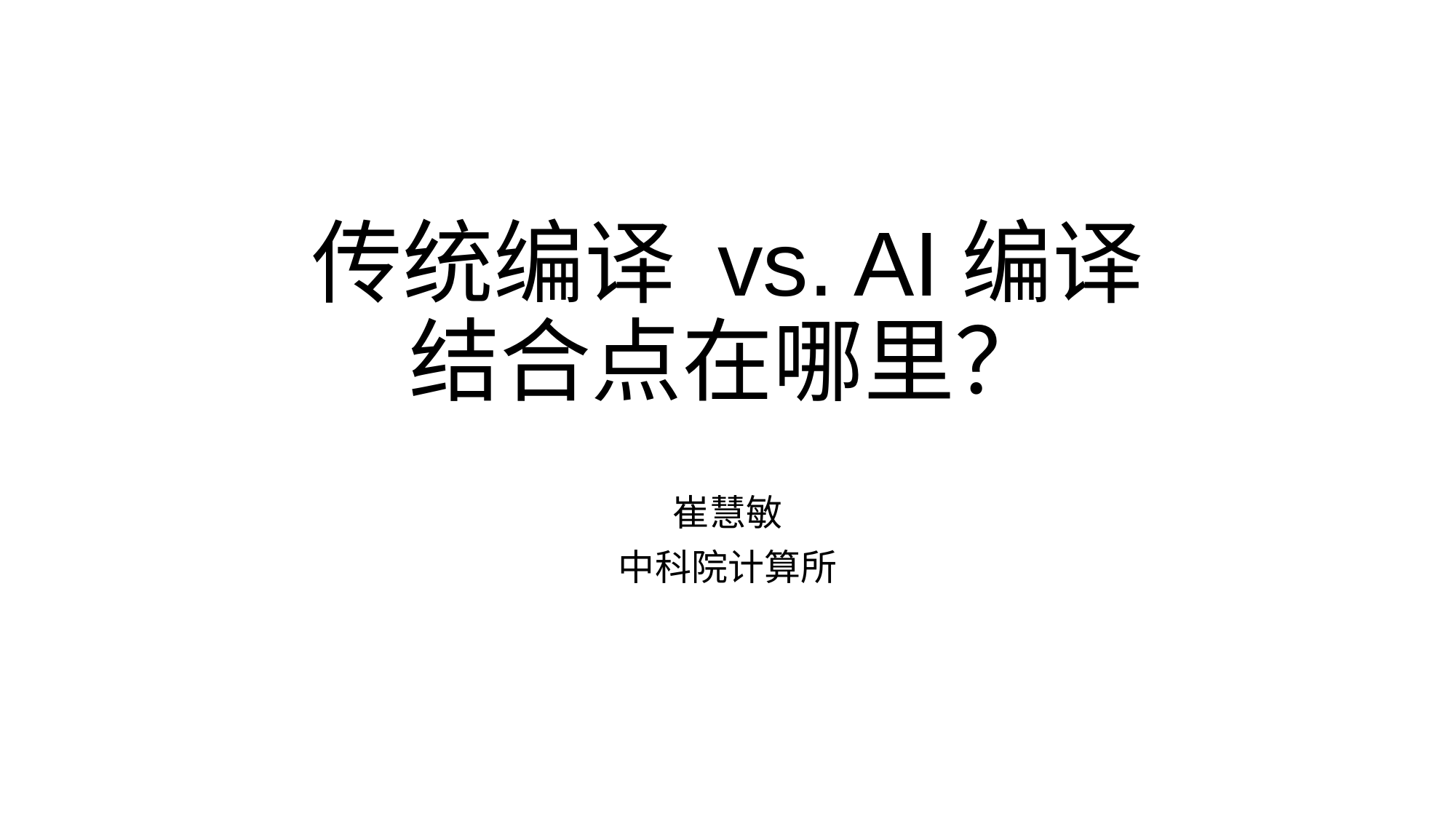

# 传统编译 vs. AI编译 结合点在哪里？

崔慧敏
中科院计算所